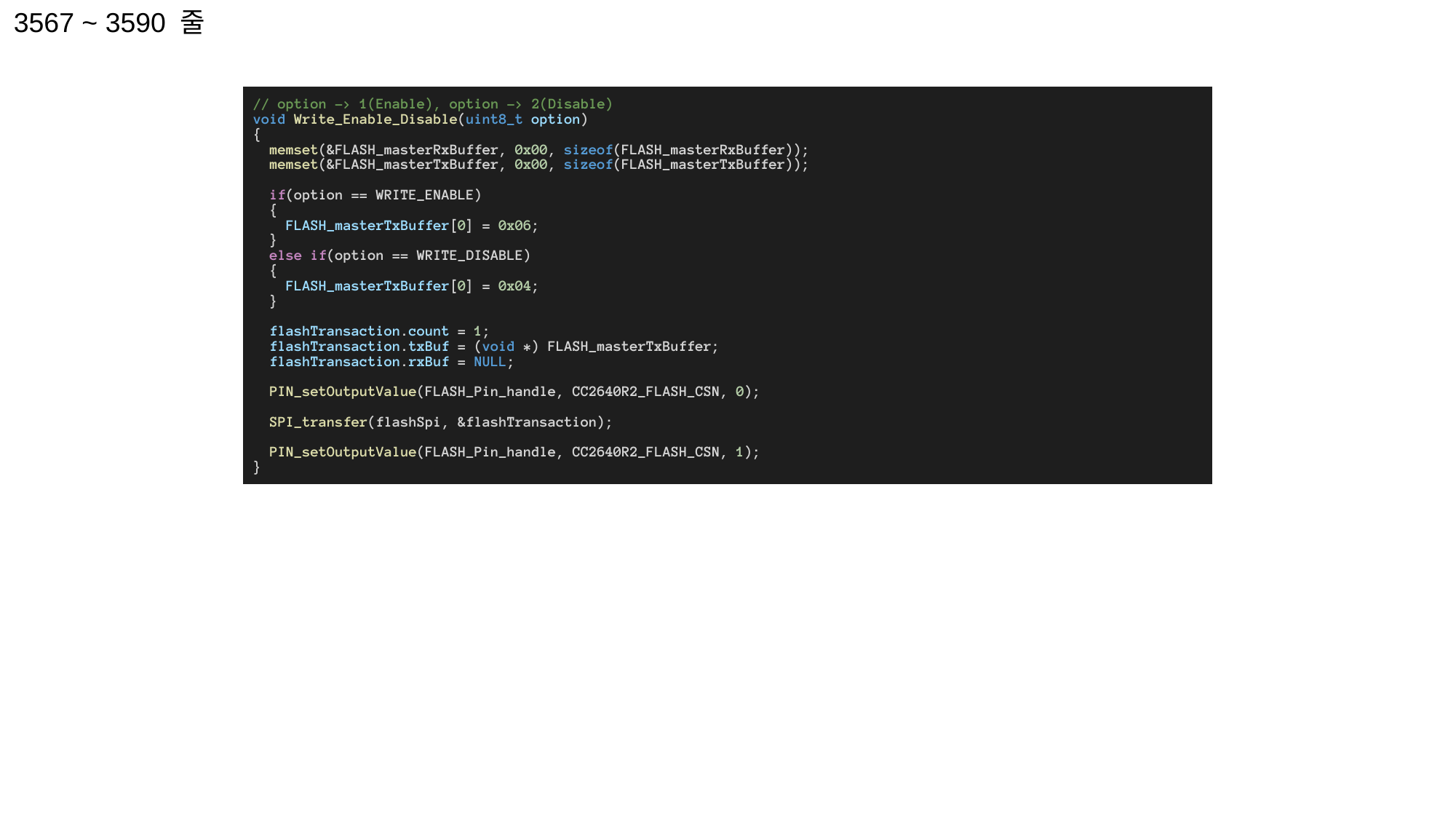

3567 ~ 3590 줄
| // option -> 1(Enable), option -> 2(Disable) void Write\_Enable\_Disable(uint8\_t option) {   memset(&FLASH\_masterRxBuffer, 0x00, sizeof(FLASH\_masterRxBuffer));   memset(&FLASH\_masterTxBuffer, 0x00, sizeof(FLASH\_masterTxBuffer));      if(option == WRITE\_ENABLE)   {     FLASH\_masterTxBuffer[0] = 0x06;   }   else if(option == WRITE\_DISABLE)   {     FLASH\_masterTxBuffer[0] = 0x04;   }      flashTransaction.count = 1;   flashTransaction.txBuf = (void \*) FLASH\_masterTxBuffer;   flashTransaction.rxBuf = NULL;   PIN\_setOutputValue(FLASH\_Pin\_handle, CC2640R2\_FLASH\_CSN, 0);      SPI\_transfer(flashSpi, &flashTransaction);        PIN\_setOutputValue(FLASH\_Pin\_handle, CC2640R2\_FLASH\_CSN, 1); } |
| --- |